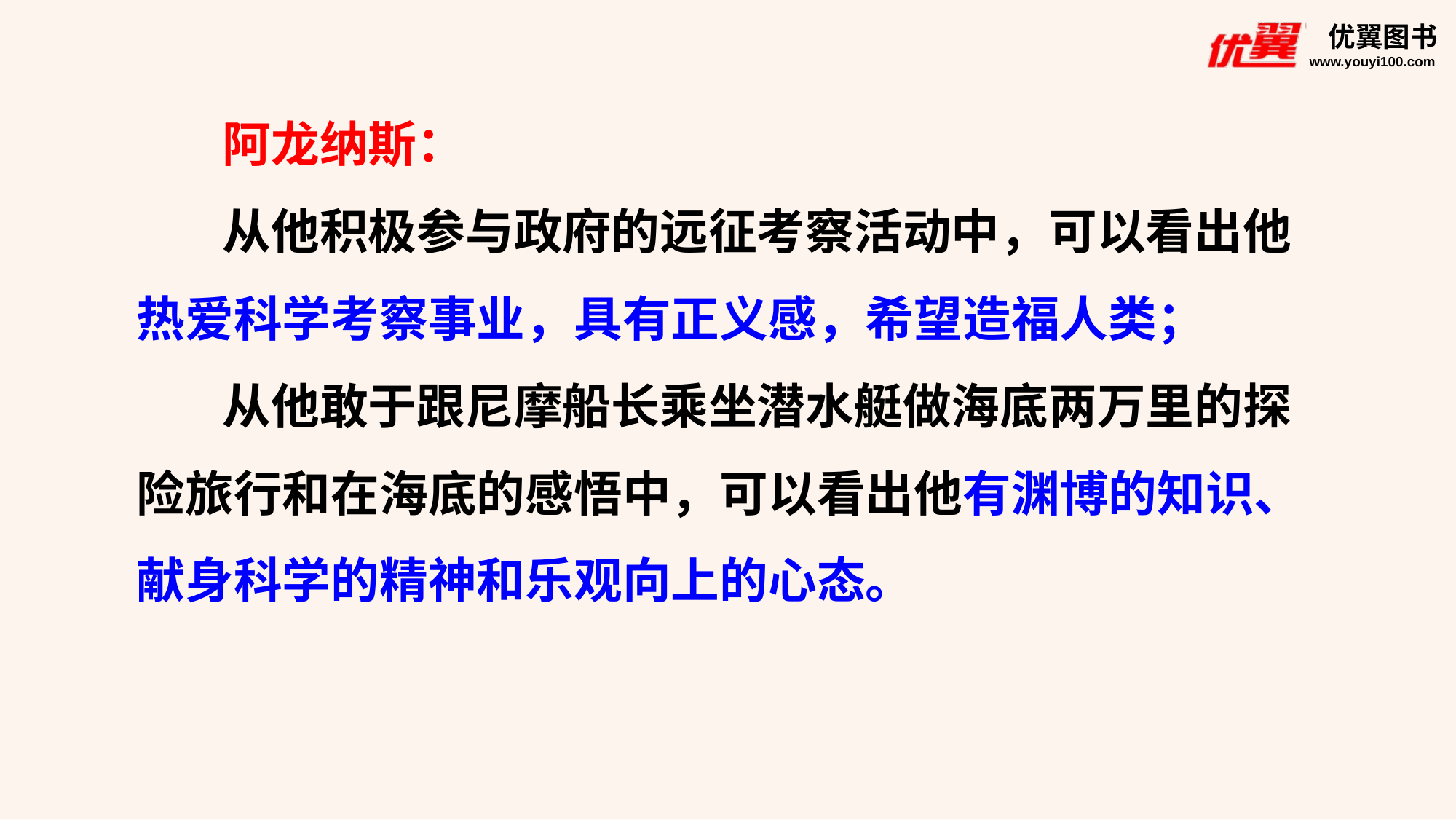

阿龙纳斯：
从他积极参与政府的远征考察活动中，可以看出他热爱科学考察事业，具有正义感，希望造福人类；
从他敢于跟尼摩船长乘坐潜水艇做海底两万里的探险旅行和在海底的感悟中，可以看出他有渊博的知识、献身科学的精神和乐观向上的心态。